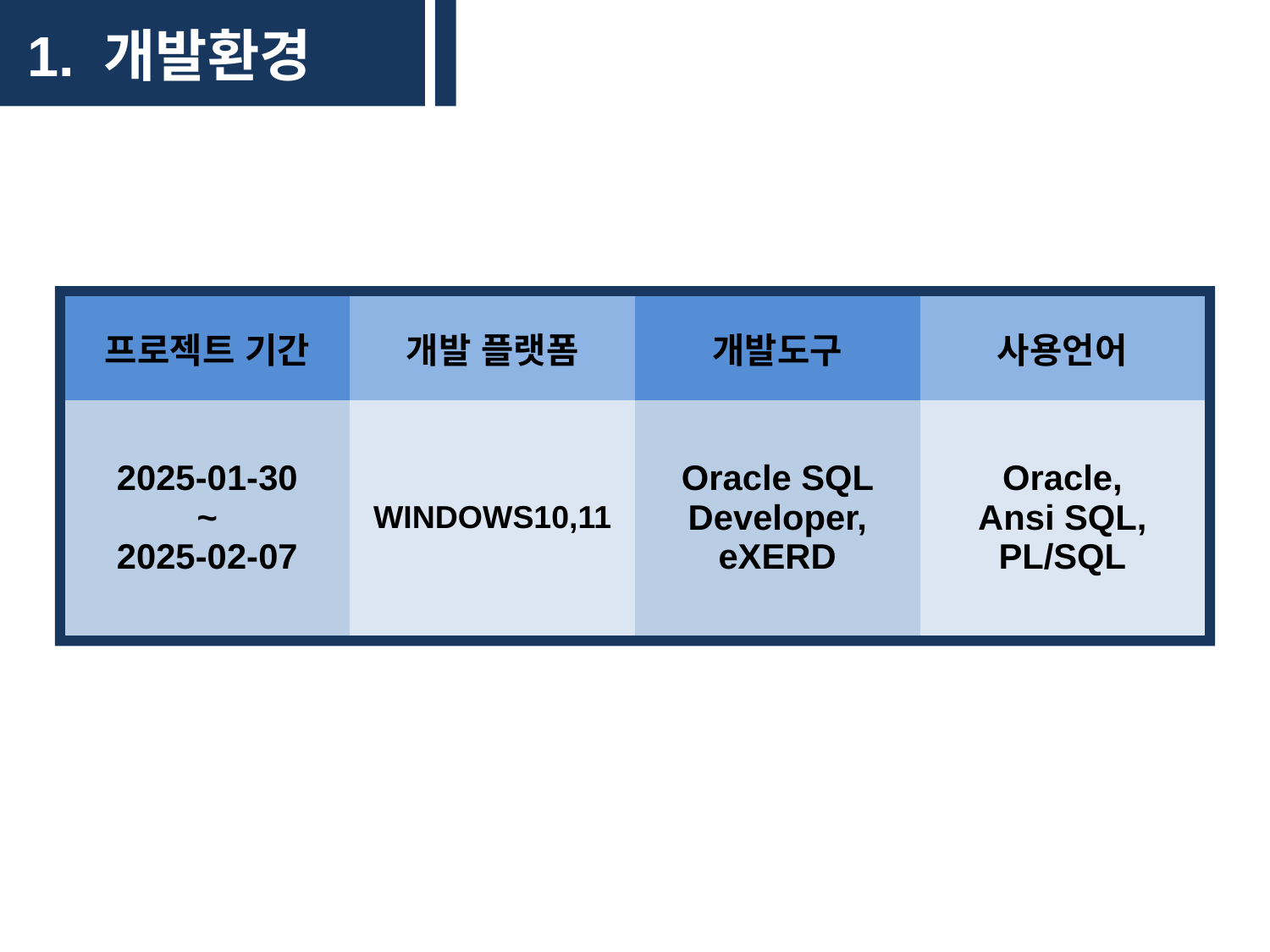

1. 개발환경

| 프로젝트 기간 | 개발 플랫폼 | 개발도구 | 사용언어 |
| --- | --- | --- | --- |
| 2025-01-30 ~ 2025-02-07 | WINDOWS10,11 | Oracle SQL Developer, eXERD | Oracle, Ansi SQL, PL/SQL |